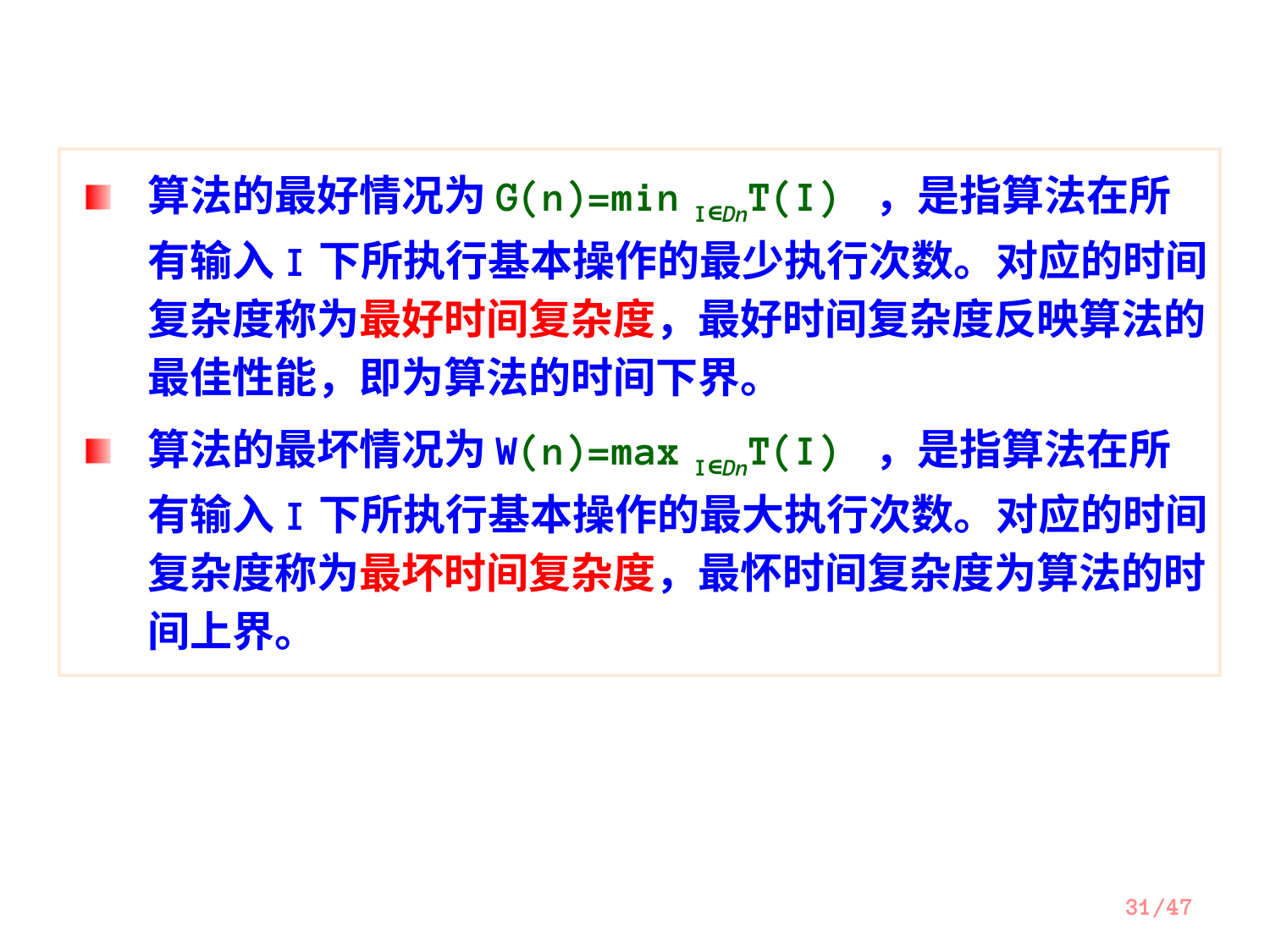

算法的最好情况为G(n)=min I∈DnT(I) ，是指算法在所有输入I下所执行基本操作的最少执行次数。对应的时间复杂度称为最好时间复杂度，最好时间复杂度反映算法的最佳性能，即为算法的时间下界。
算法的最坏情况为W(n)=max I∈DnT(I) ，是指算法在所有输入I下所执行基本操作的最大执行次数。对应的时间复杂度称为最坏时间复杂度，最怀时间复杂度为算法的时间上界。
31/47